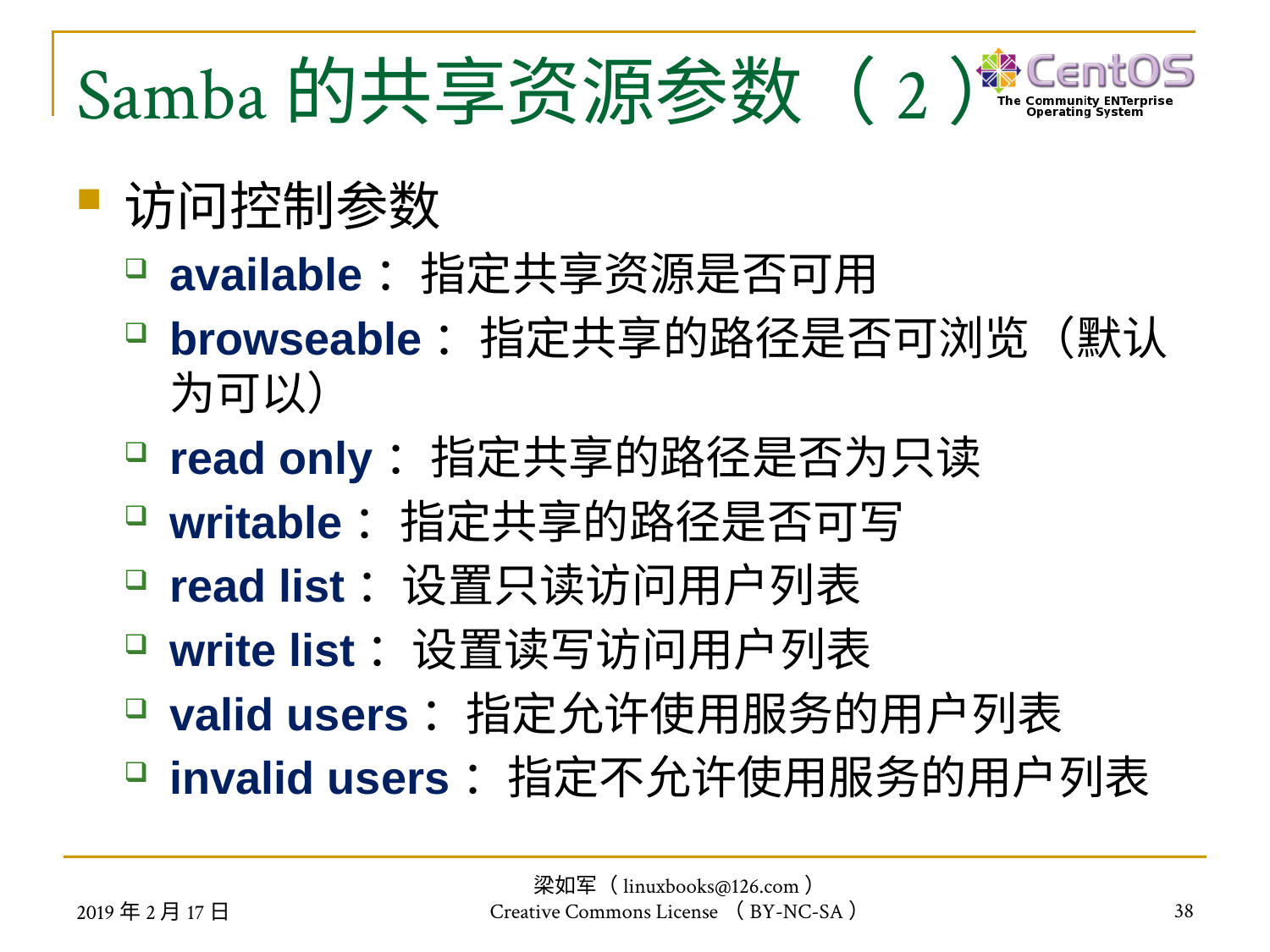

# Samba的共享资源参数（2）
访问控制参数
available：指定共享资源是否可用
browseable：指定共享的路径是否可浏览（默认为可以）
read only：指定共享的路径是否为只读
writable：指定共享的路径是否可写
read list：设置只读访问用户列表
write list：设置读写访问用户列表
valid users：指定允许使用服务的用户列表
invalid users：指定不允许使用服务的用户列表
梁如军（linuxbooks@126.com）
Creative Commons License（BY-NC-SA）
2019年2月17日
38